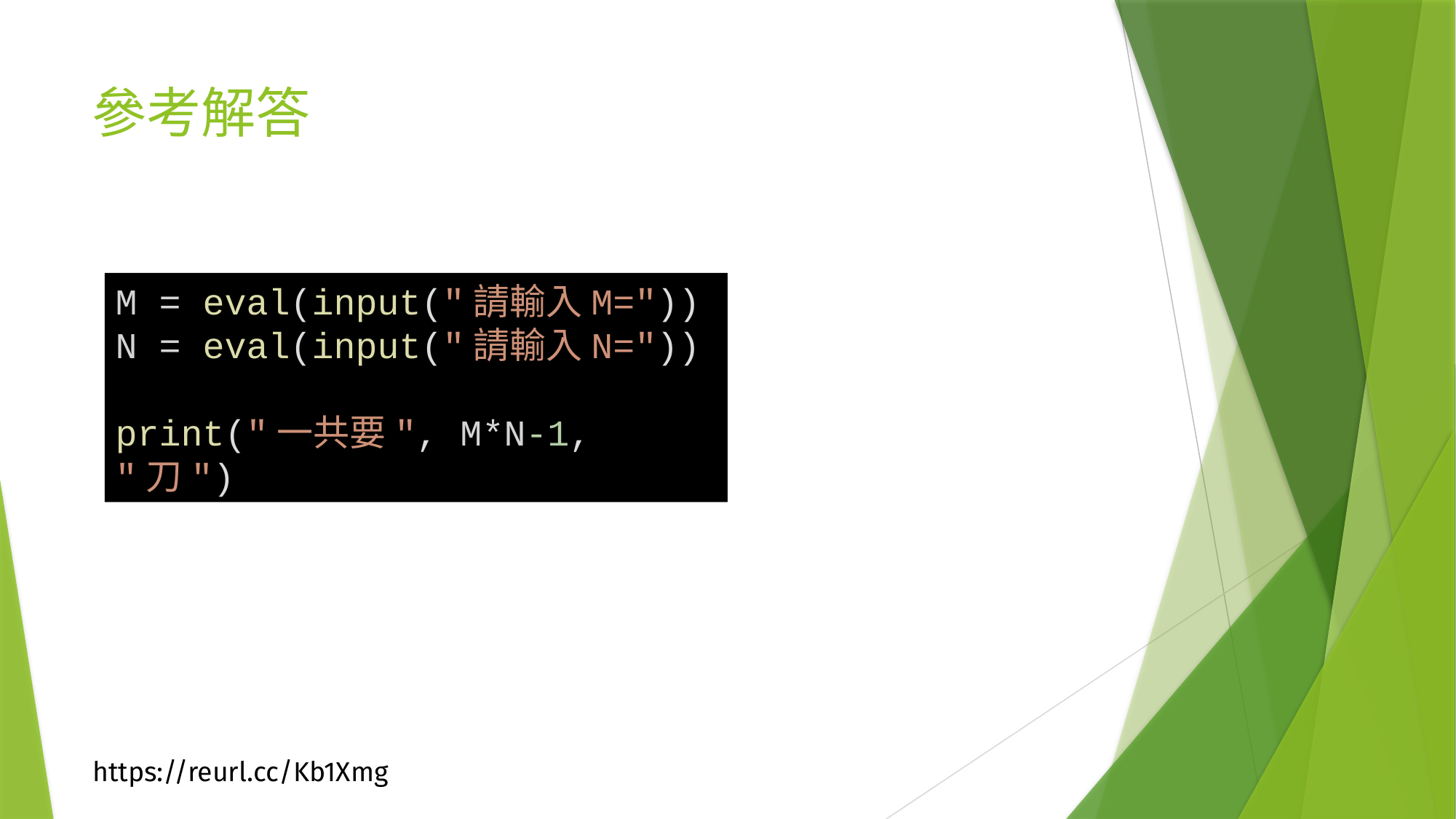

# 參考解答

M = eval(input("請輸入M="))
N = eval(input("請輸入N="))
print("一共要", M*N-1, "刀")